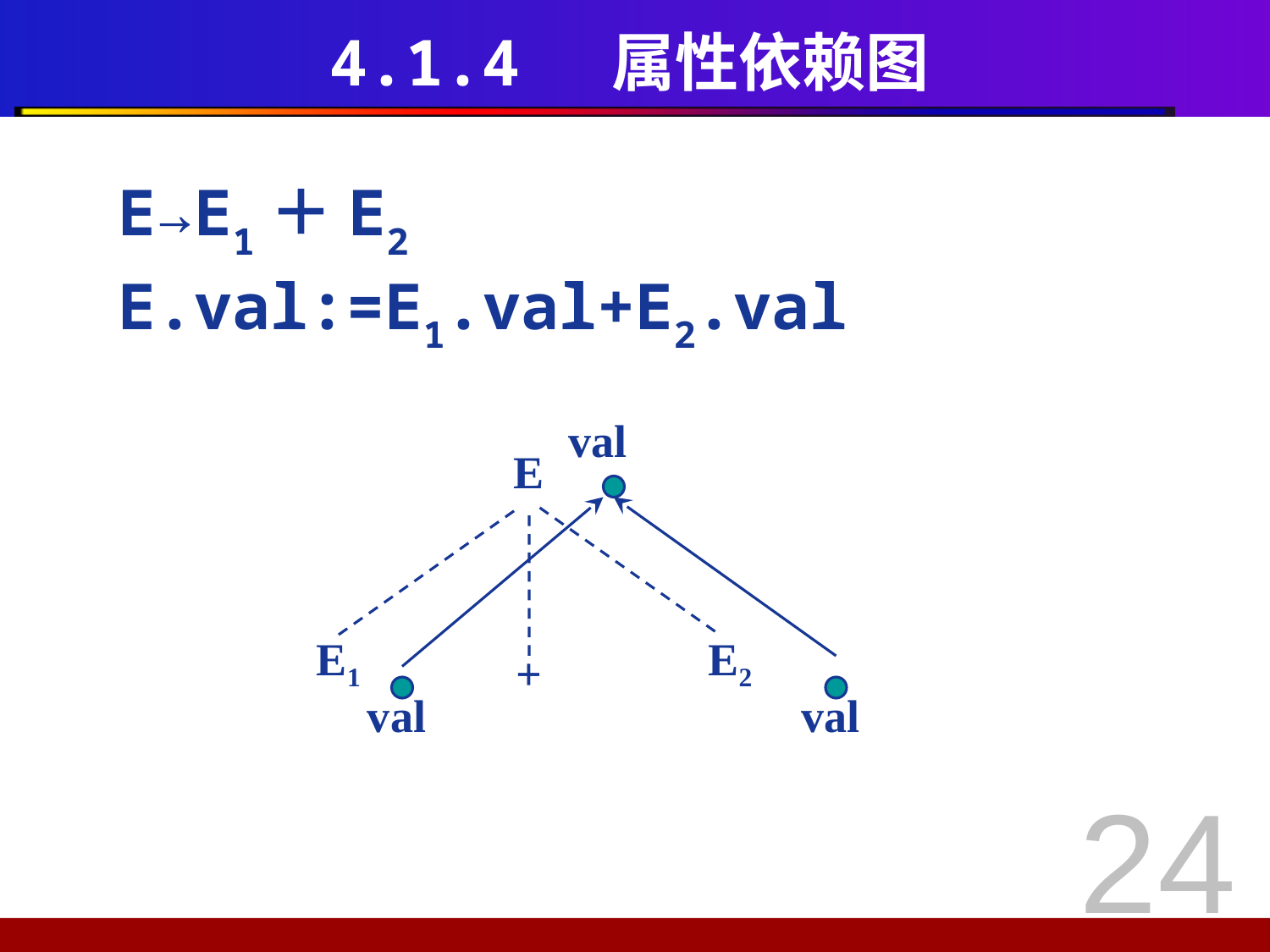

# 4.1.4  属性依赖图
E→E1＋E2
E.val:=E1.val+E2.val
val
E

E1
E2
+
val

val

24